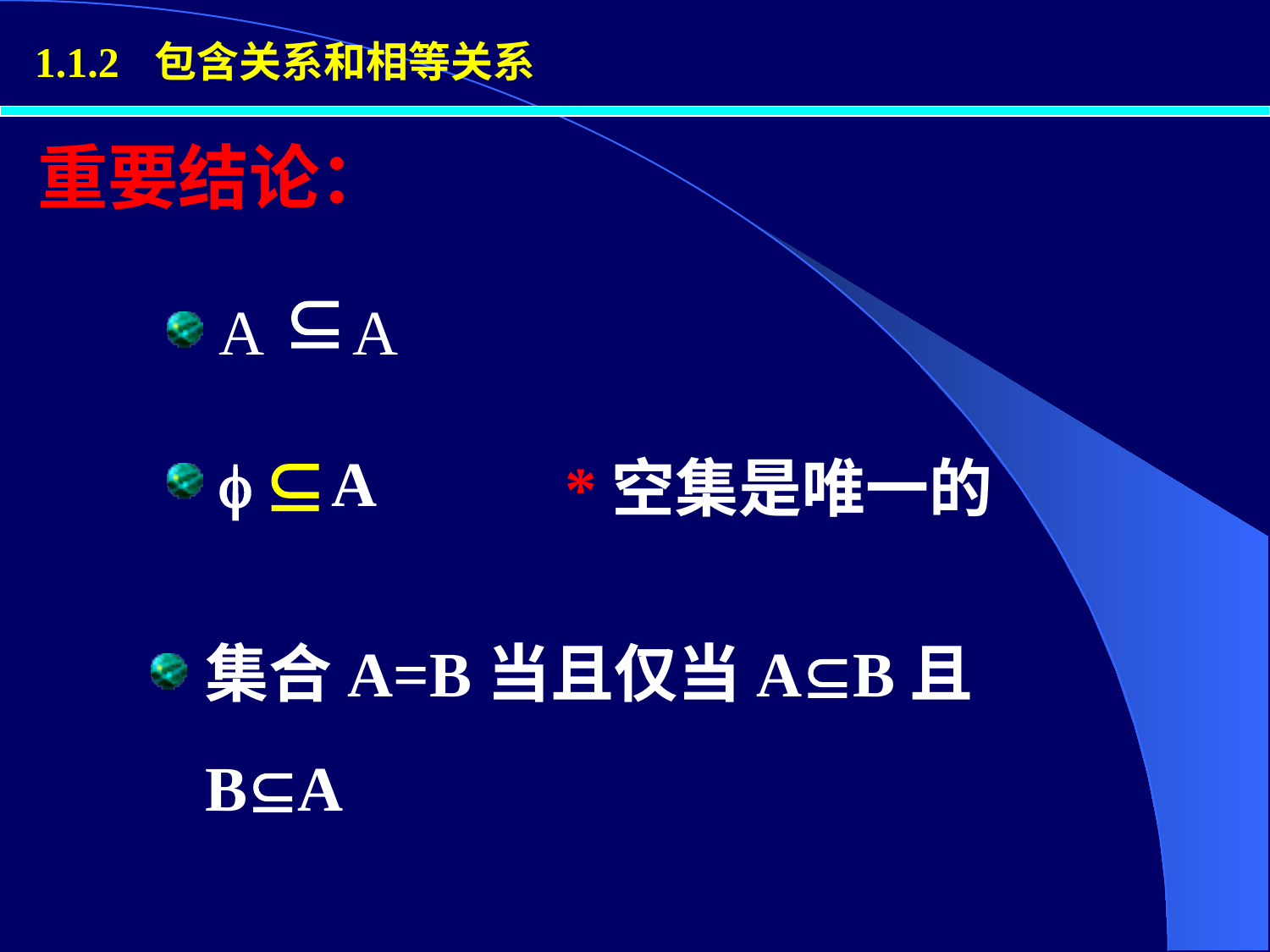

1.1.2 包含关系和相等关系
# 重要结论：

⊆
 A      A
⊆
 φ     A
*空集是唯一的
集合A=B当且仅当A⊆B且B⊆A